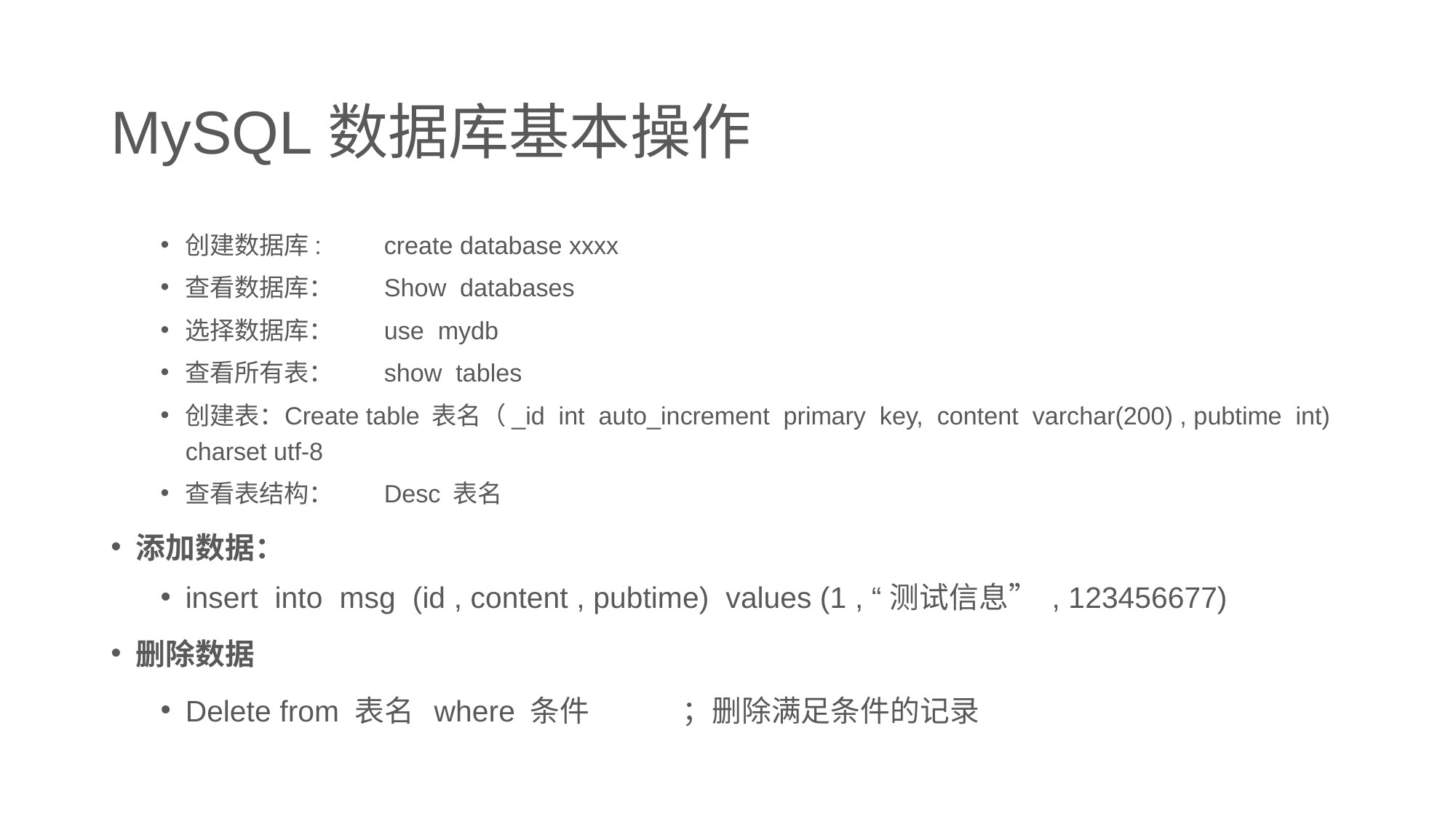

# MySQL数据库基本操作
创建数据库:	create database xxxx
查看数据库：	Show  databases
选择数据库：	use  mydb
查看所有表：	show  tables
创建表：		Create table 表名（_id  int  auto_increment  primary  key,  content  varchar(200) , pubtime  int) charset utf-8
查看表结构：	Desc 表名
添加数据：
insert  into  msg  (id , content , pubtime)  values (1 , “测试信息” , 123456677)
删除数据
Delete from 表名  where 条件	；删除满足条件的记录